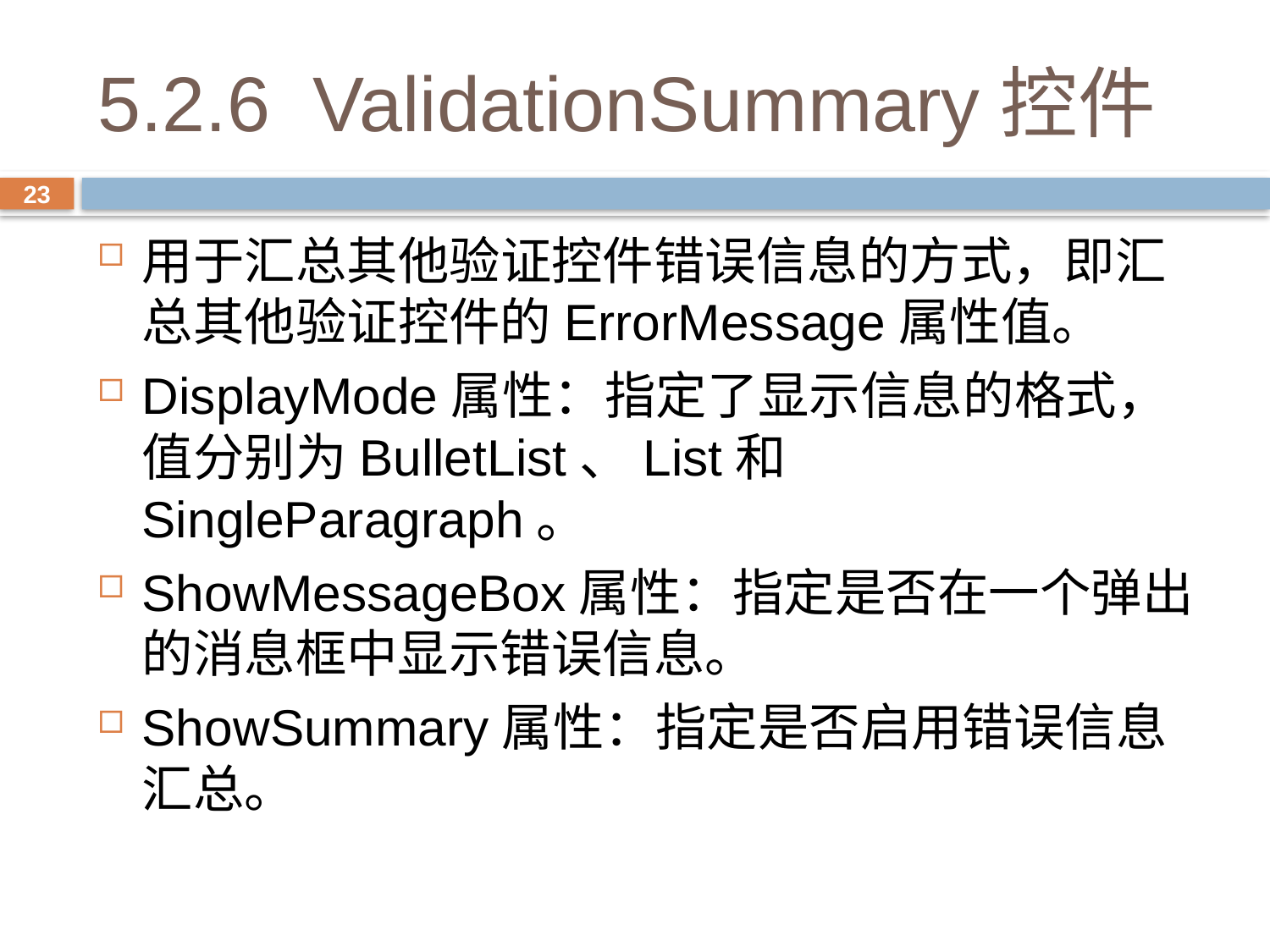

# 5.2.6  ValidationSummary控件
23
用于汇总其他验证控件错误信息的方式，即汇总其他验证控件的ErrorMessage属性值。
DisplayMode属性：指定了显示信息的格式，值分别为BulletList、List和SingleParagraph。
ShowMessageBox属性：指定是否在一个弹出的消息框中显示错误信息。
ShowSummary属性：指定是否启用错误信息汇总。